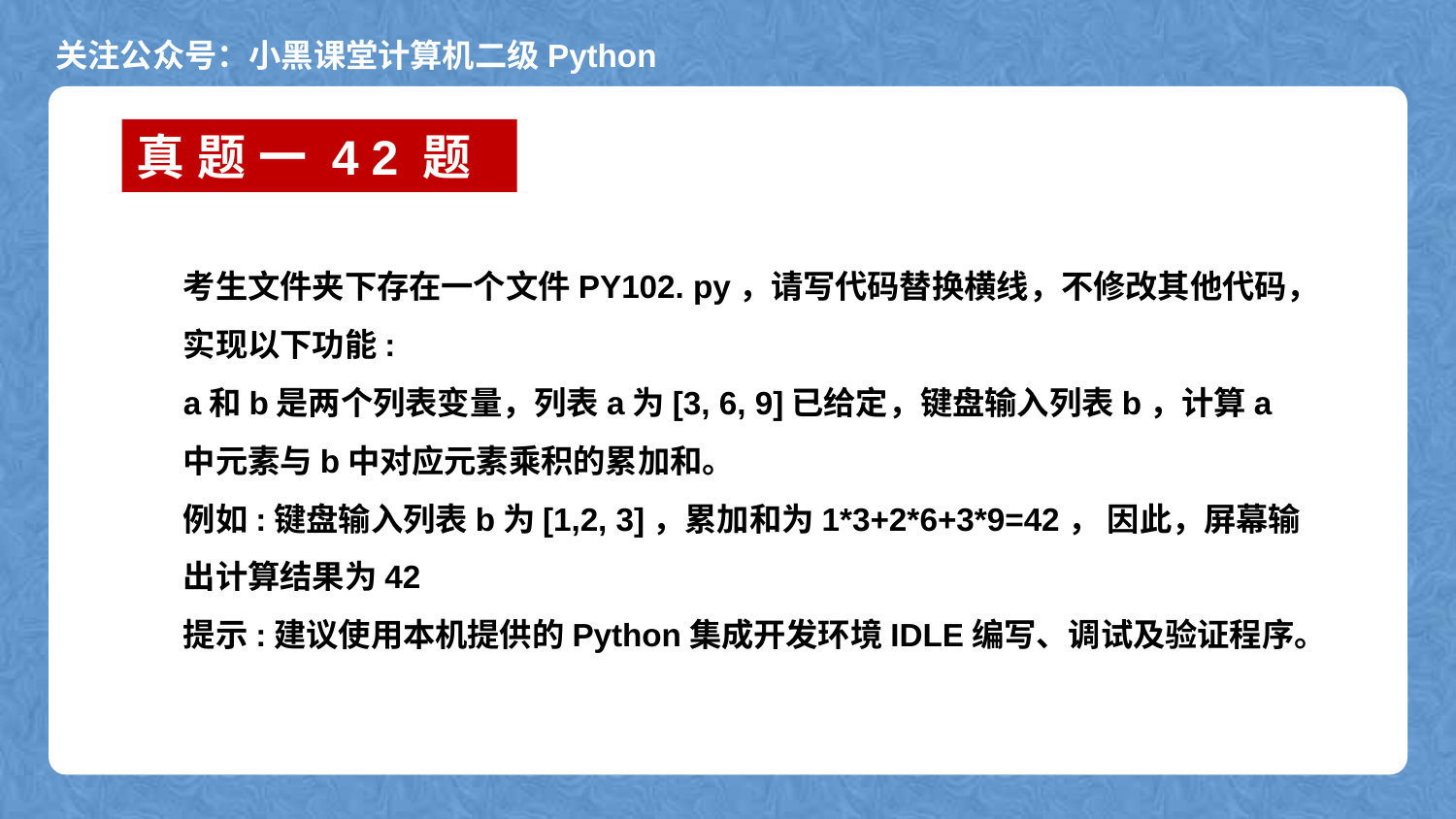

真题一42题
考生文件夹下存在一个文件PY102. py，请写代码替换横线，不修改其他代码，实现以下功能:
a和b是两个列表变量，列表a为[3, 6, 9]已给定，键盘输入列表b，计算a中元素与b中对应元素乘积的累加和。
例如:键盘输入列表b为[1,2, 3]，累加和为1*3+2*6+3*9=42， 因此，屏幕输出计算结果为42
提示:建议使用本机提供的Python集成开发环境IDLE编写、调试及验证程序。